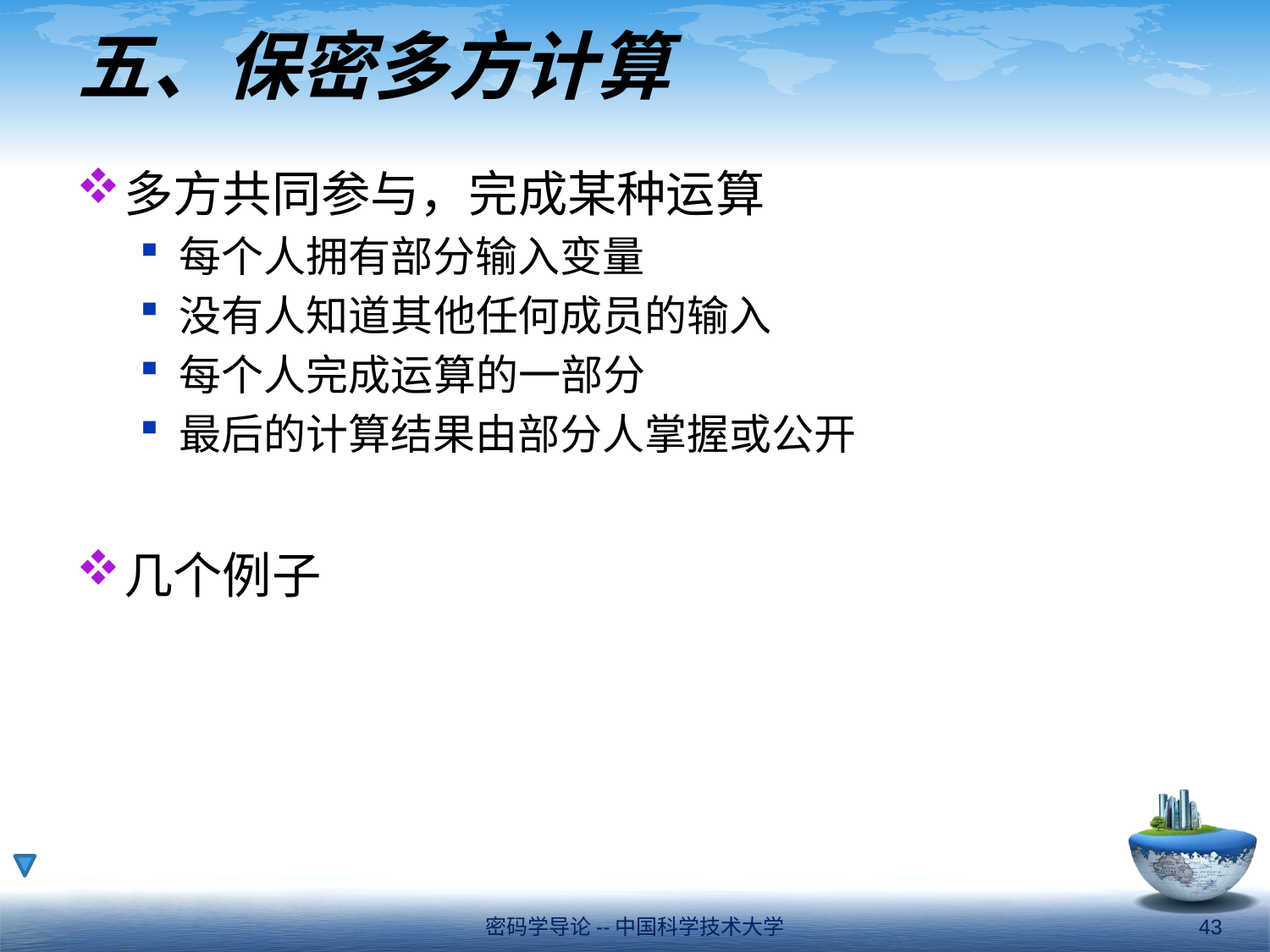

# 五、保密多方计算
多方共同参与，完成某种运算
每个人拥有部分输入变量
没有人知道其他任何成员的输入
每个人完成运算的一部分
最后的计算结果由部分人掌握或公开

几个例子

密码学导论--中国科学技术大学
43